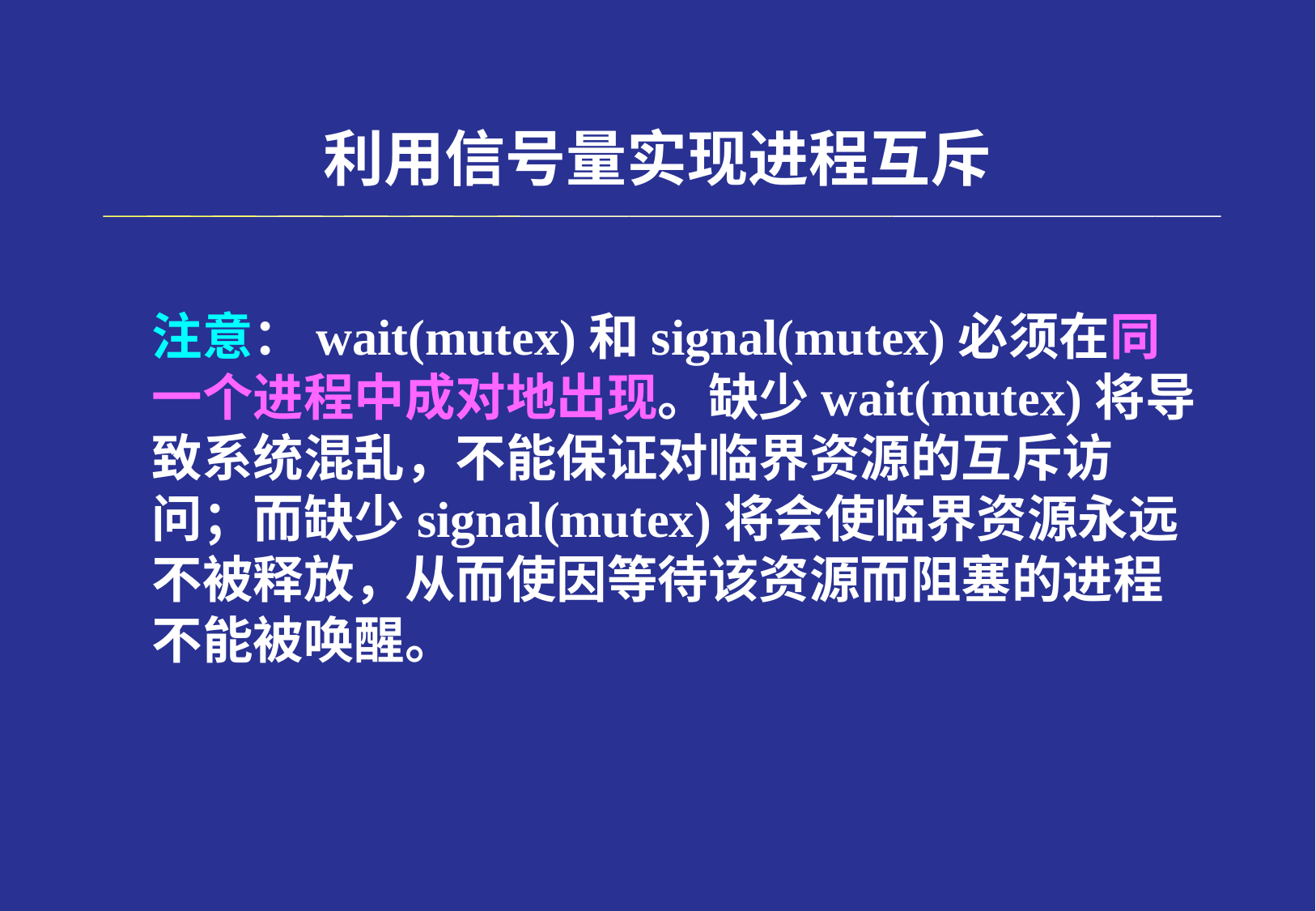

# 利用信号量实现进程互斥
	注意：wait(mutex)和signal(mutex)必须在同一个进程中成对地出现。缺少wait(mutex)将导致系统混乱，不能保证对临界资源的互斥访问；而缺少signal(mutex)将会使临界资源永远不被释放，从而使因等待该资源而阻塞的进程不能被唤醒。